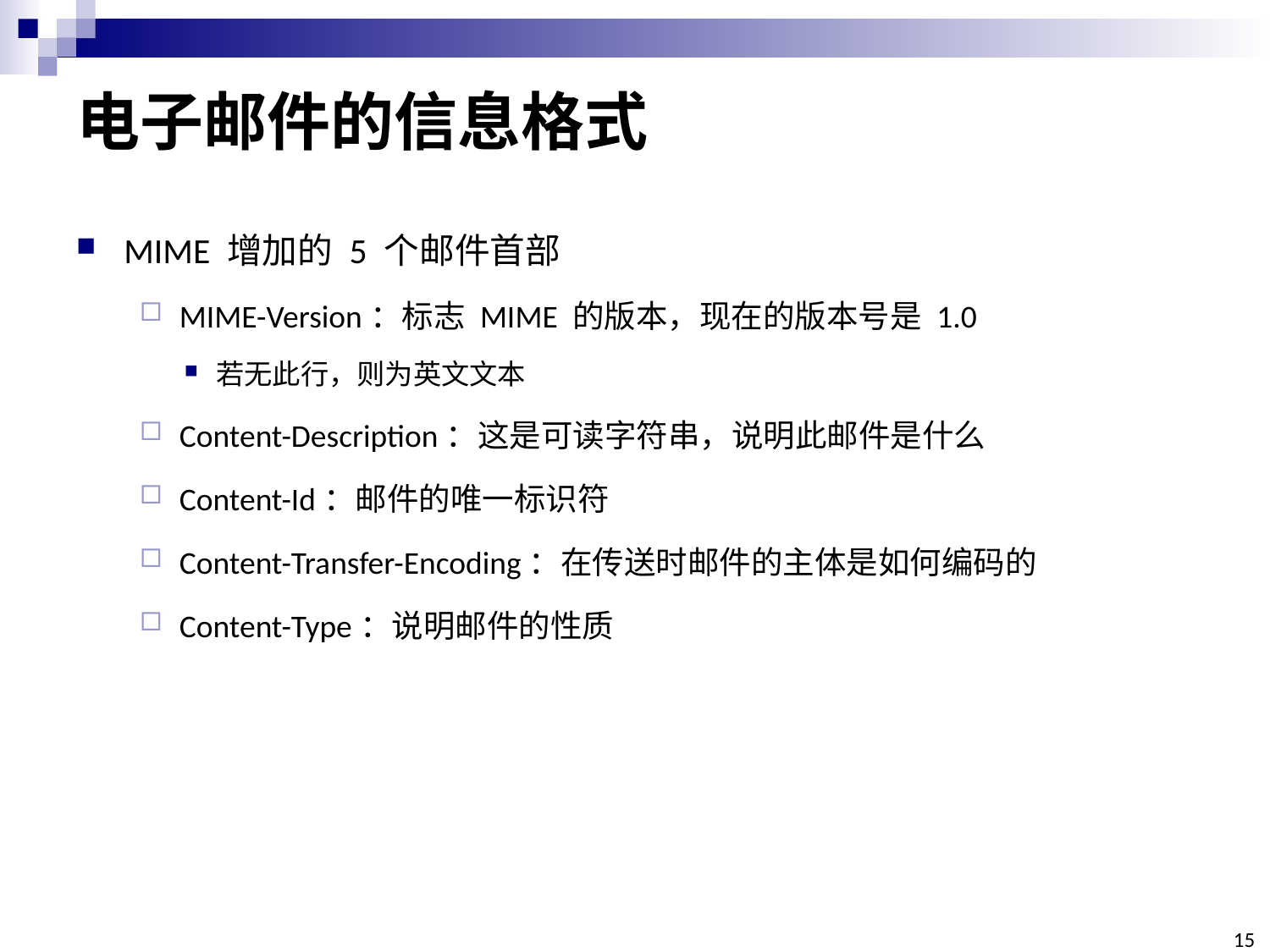

# 电子邮件的信息格式
MIME 增加的 5 个邮件首部
MIME-Version：标志 MIME 的版本，现在的版本号是 1.0
若无此行，则为英文文本
Content-Description：这是可读字符串，说明此邮件是什么
Content-Id：邮件的唯一标识符
Content-Transfer-Encoding：在传送时邮件的主体是如何编码的
Content-Type：说明邮件的性质
15